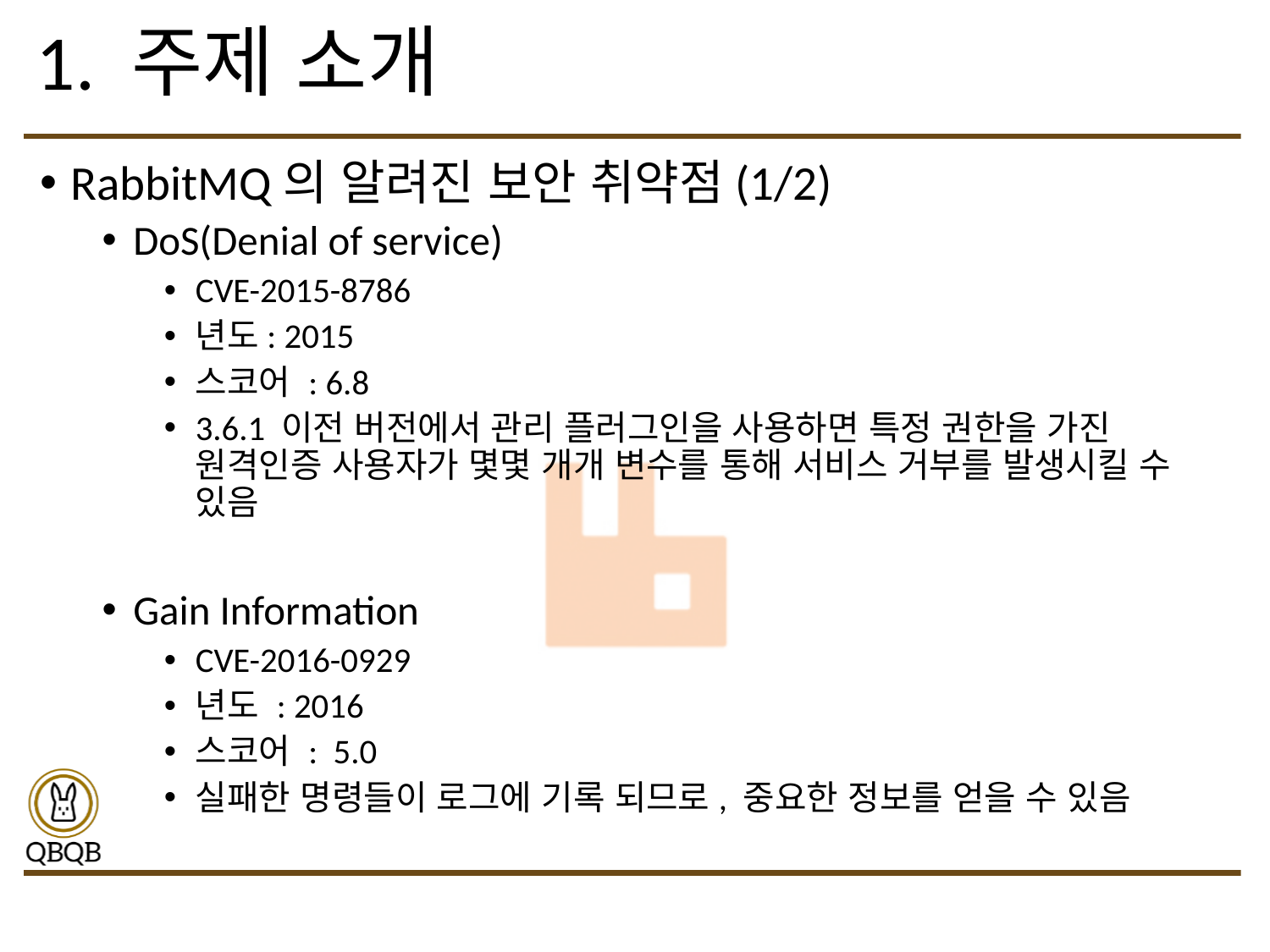

# 1. 주제 소개
RabbitMQ의 알려진 보안 취약점(1/2)
DoS(Denial of service)
CVE-2015-8786
년도: 2015
스코어 : 6.8
3.6.1 이전 버전에서 관리 플러그인을 사용하면 특정 권한을 가진 원격인증 사용자가 몇몇 개개 변수를 통해 서비스 거부를 발생시킬 수 있음

Gain Information
CVE-2016-0929
년도 : 2016
스코어 :  5.0
실패한 명령들이 로그에 기록 되므로, 중요한 정보를 얻을 수 있음